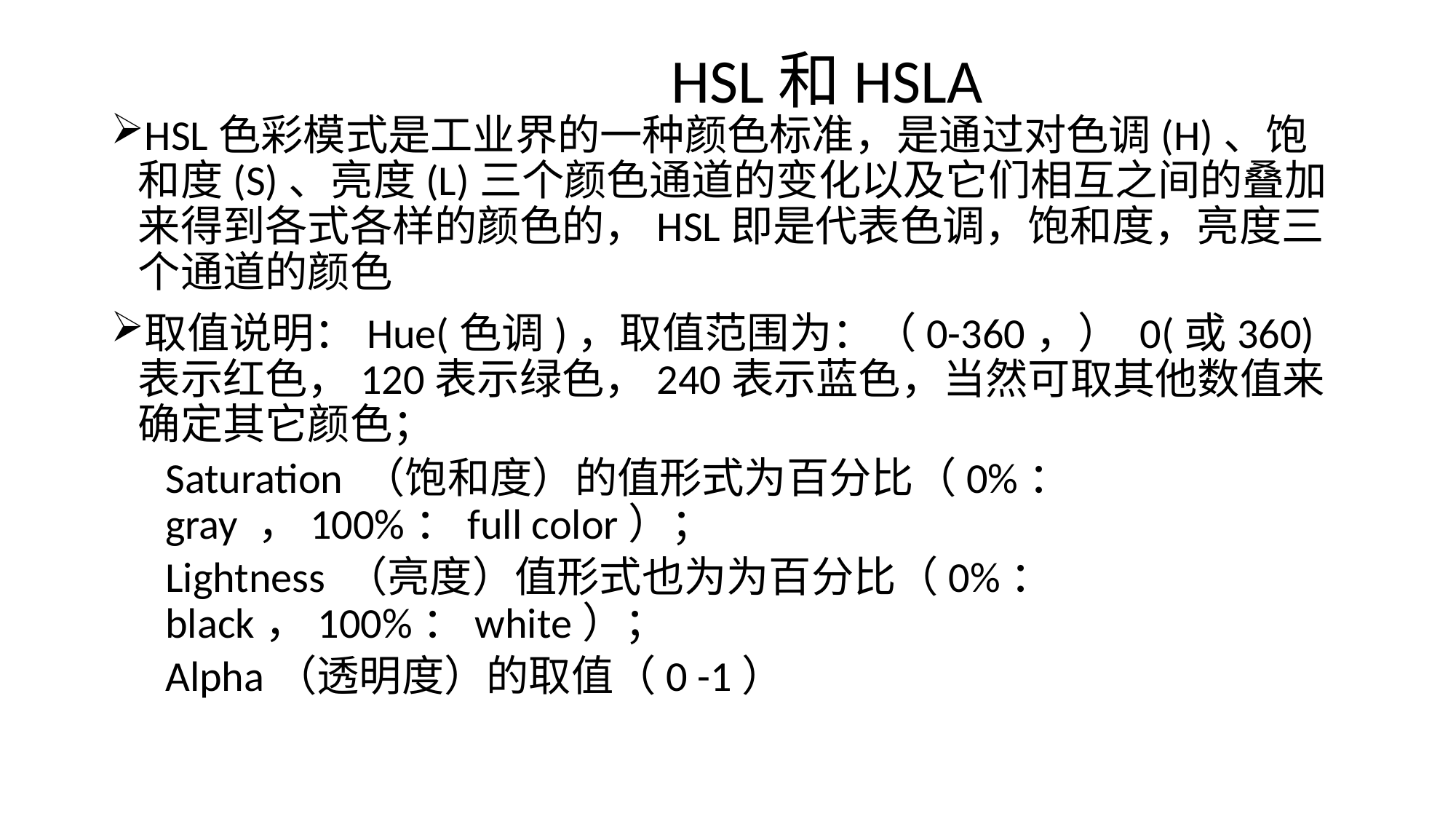

# HSL和HSLA
HSL色彩模式是工业界的一种颜色标准，是通过对色调(H)、饱和度(S)、亮度(L)三个颜色通道的变化以及它们相互之间的叠加来得到各式各样的颜色的，HSL即是代表色调，饱和度，亮度三个通道的颜色
取值说明：Hue(色调)，取值范围为：（0-360，） 0(或360)表示红色，120表示绿色，240表示蓝色，当然可取其他数值来确定其它颜色；
Saturation （饱和度）的值形式为百分比（0%：gray ，100%：full color）；
Lightness （亮度）值形式也为为百分比（0%：black，100%：white）；
Alpha（透明度）的取值（0 -1）